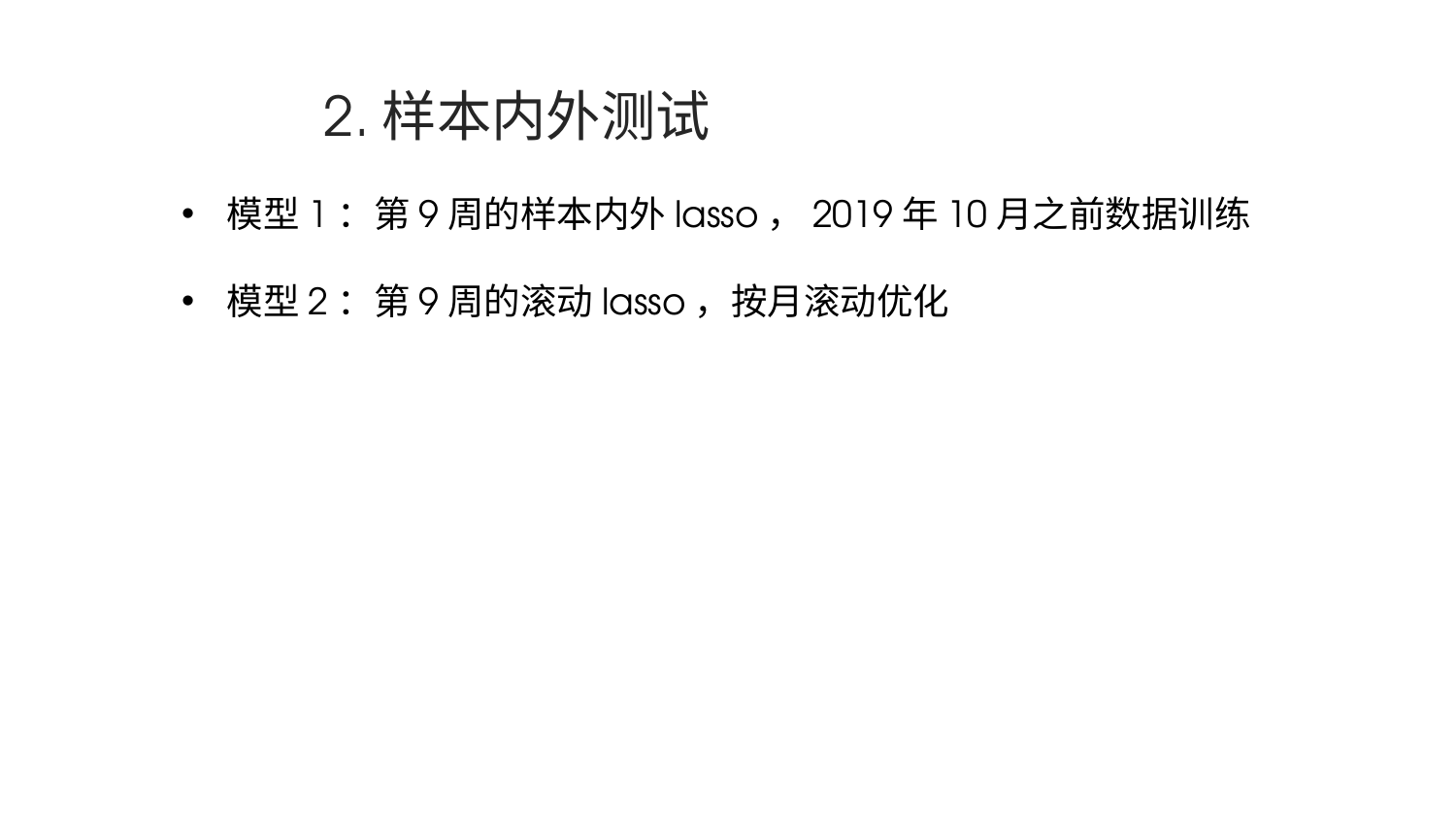

# 2.样本内外测试

模型1：第9周的样本内外lasso，2019年10月之前数据训练

模型2：第9周的滚动lasso，按月滚动优化